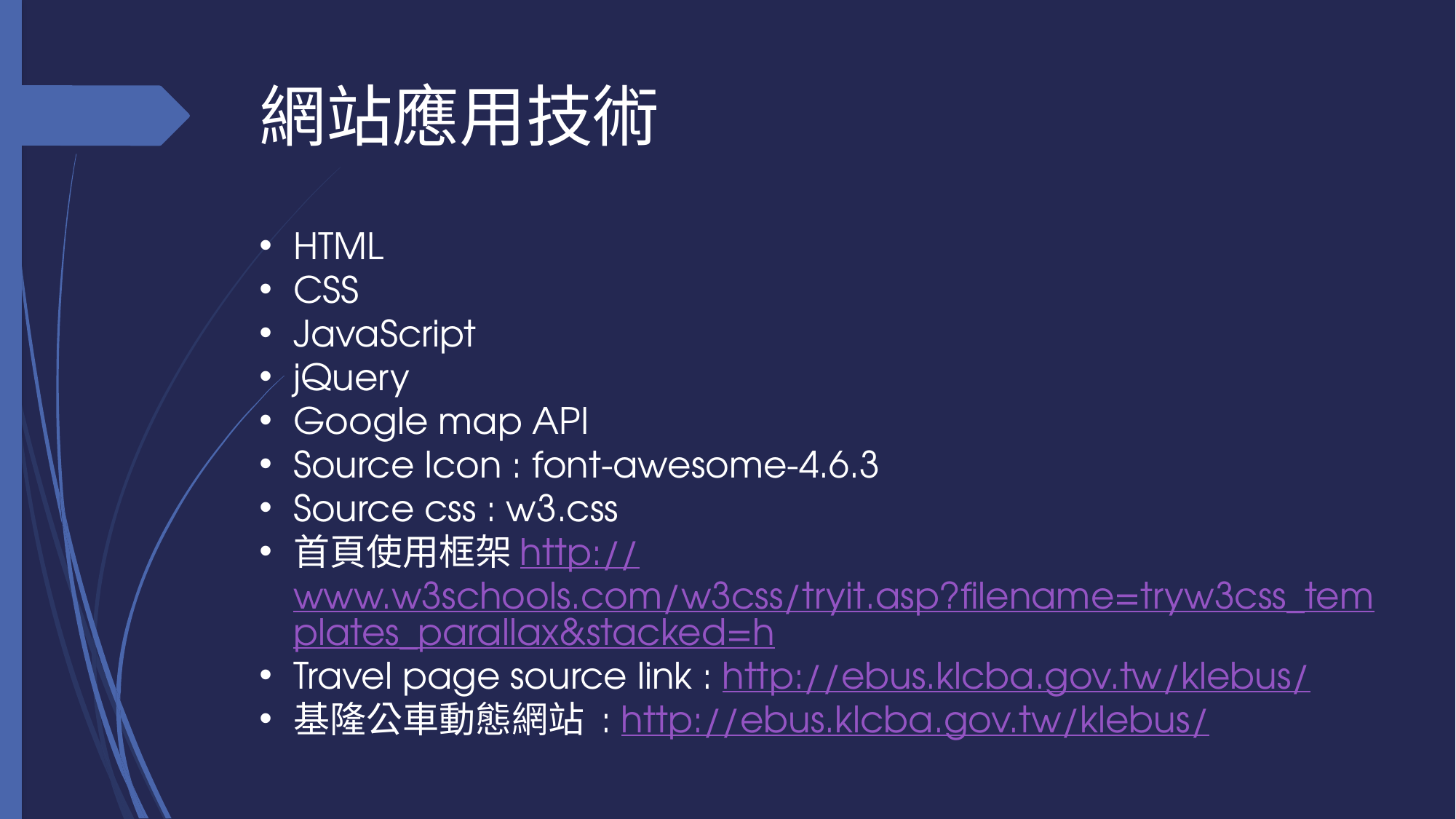

# 網站應用技術
HTML
CSS
JavaScript
jQuery
Google map API
Source Icon : font-awesome-4.6.3
Source css : w3.css
首頁使用框架http://www.w3schools.com/w3css/tryit.asp?filename=tryw3css_templates_parallax&stacked=h
Travel page source link : http://ebus.klcba.gov.tw/klebus/
基隆公車動態網站 : http://ebus.klcba.gov.tw/klebus/